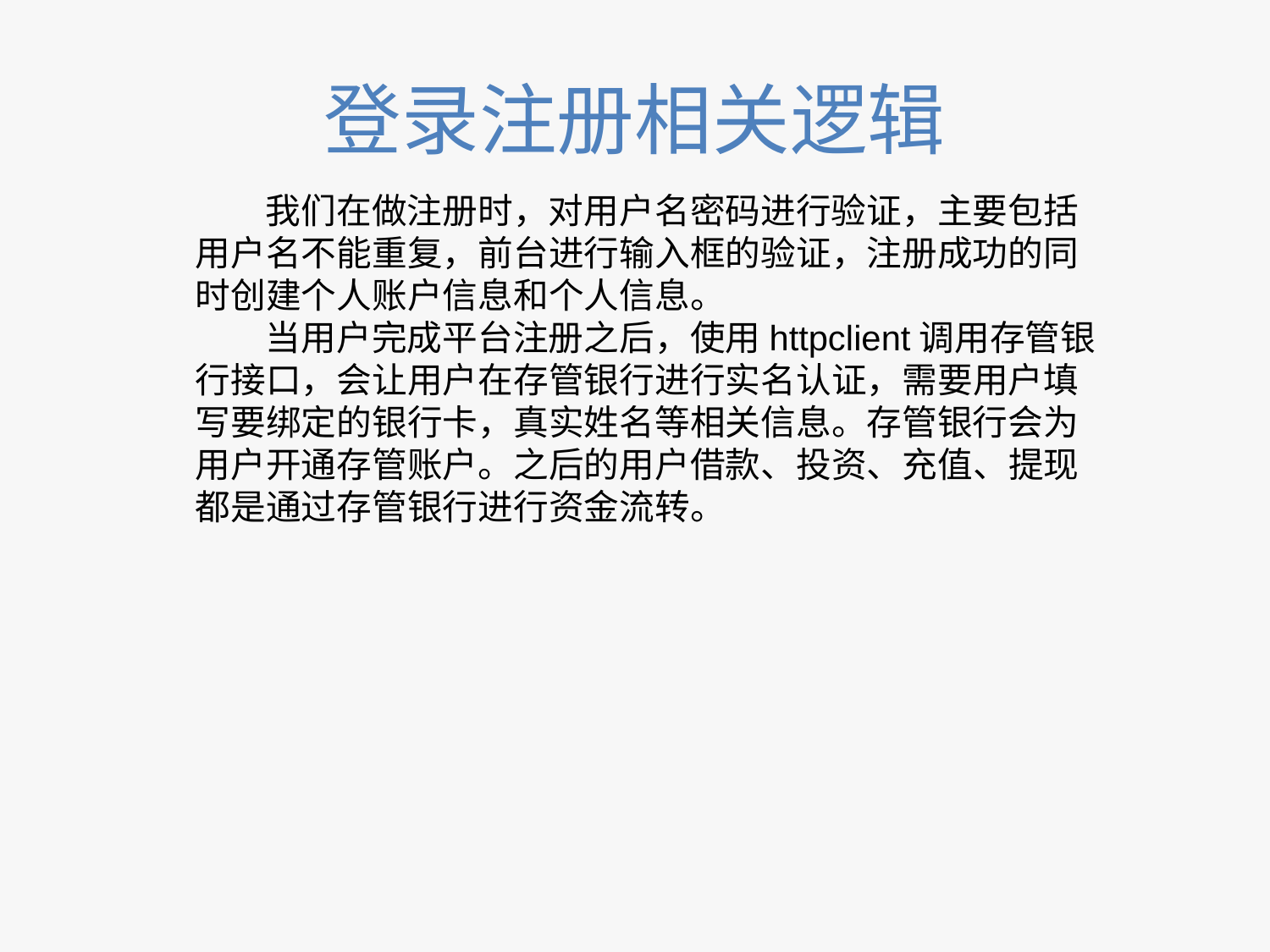

# 登录注册相关逻辑
我们在做注册时，对用户名密码进行验证，主要包括用户名不能重复，前台进行输入框的验证，注册成功的同时创建个人账户信息和个人信息。
当用户完成平台注册之后，使用httpclient调用存管银行接口，会让用户在存管银行进行实名认证，需要用户填写要绑定的银行卡，真实姓名等相关信息。存管银行会为用户开通存管账户。之后的用户借款、投资、充值、提现都是通过存管银行进行资金流转。